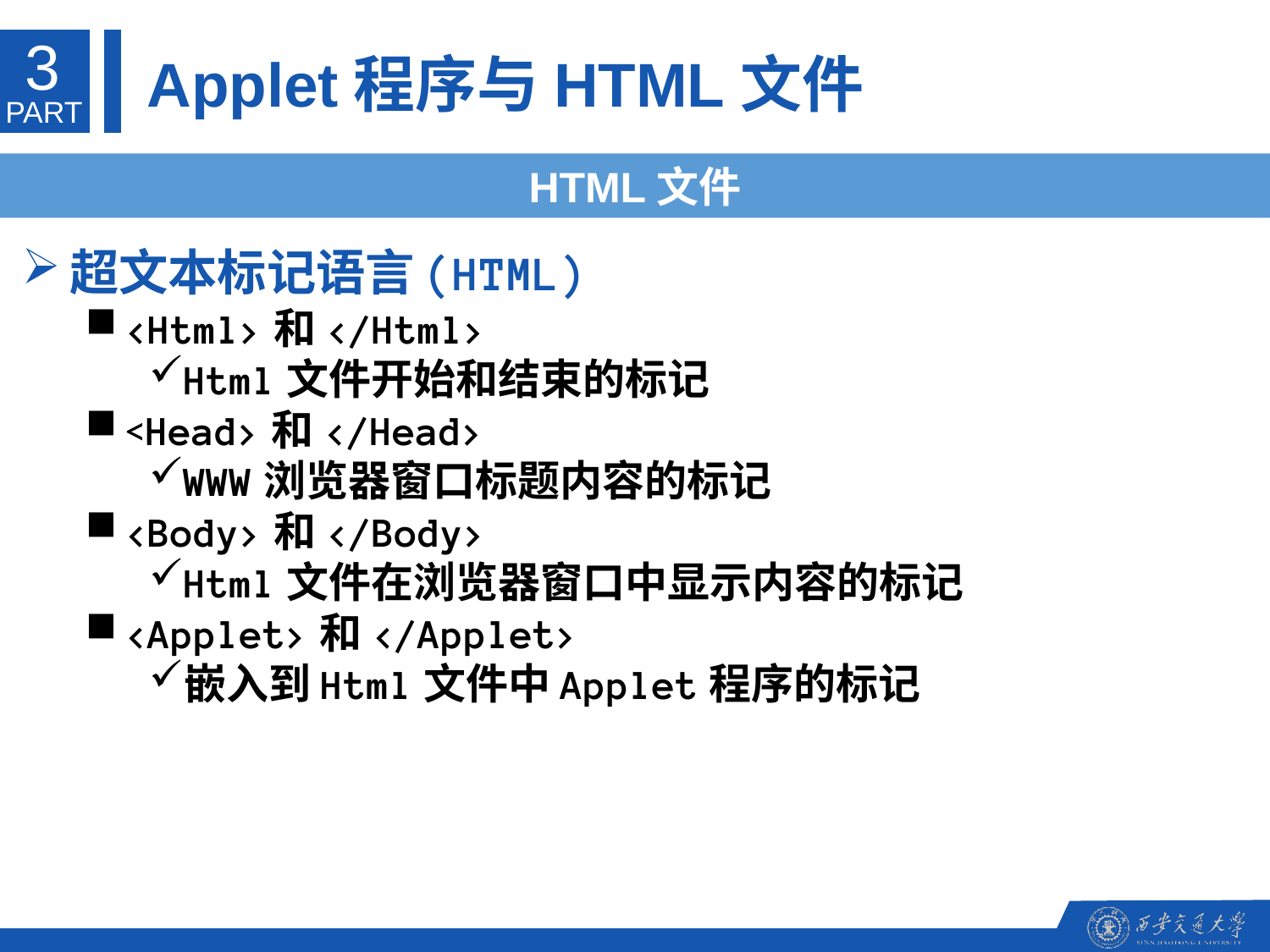

3
Applet程序与HTML文件
PART
HTML文件
超文本标记语言(HTML)
<Html>和</Html>
Html文件开始和结束的标记
<Head>和</Head>
WWW浏览器窗口标题内容的标记
<Body>和</Body>
Html文件在浏览器窗口中显示内容的标记
<Applet>和</Applet>
嵌入到Html文件中Applet程序的标记